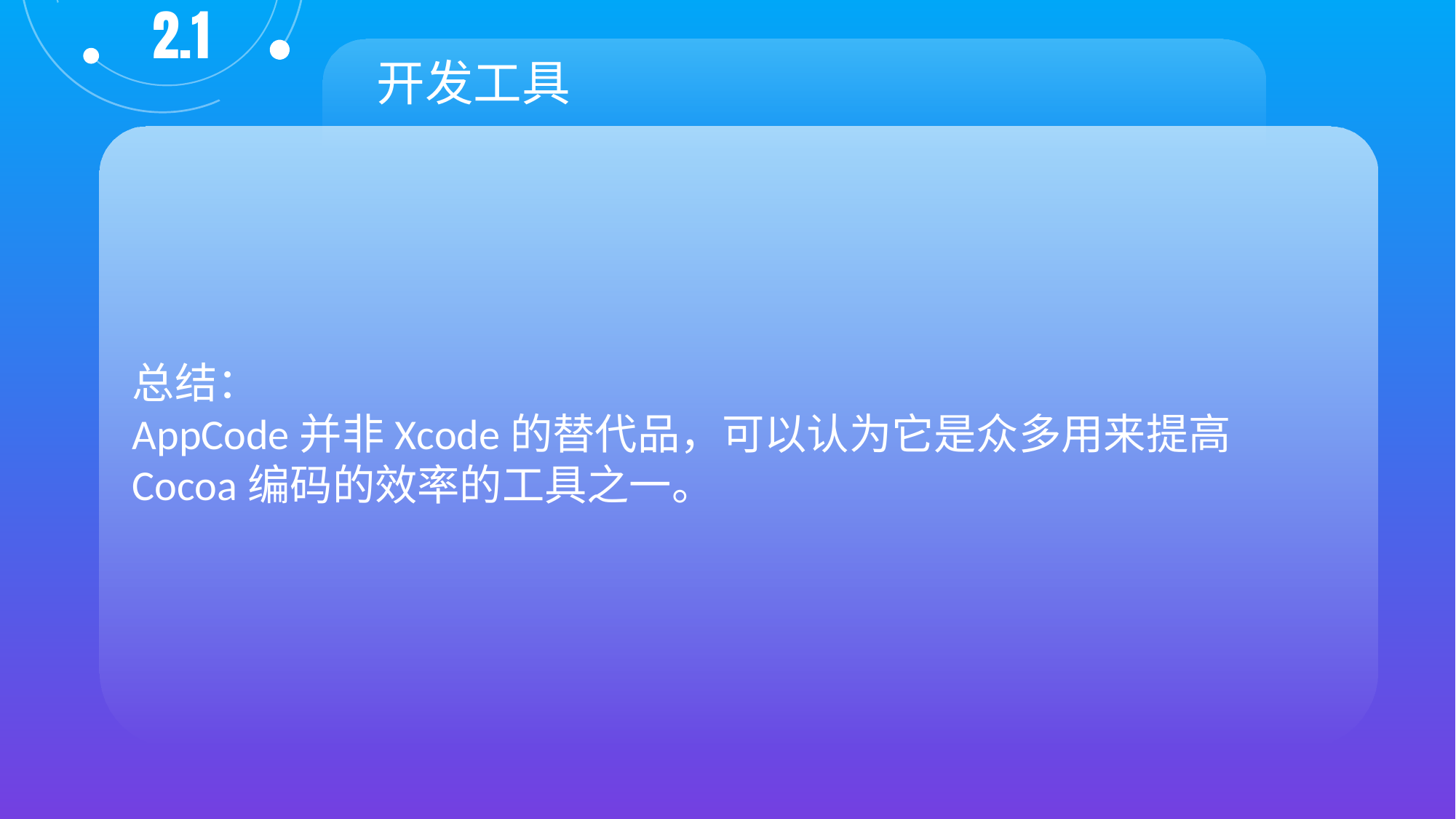

2.1

开发工具
总结：
AppCode并非Xcode的替代品，可以认为它是众多用来提高Cocoa编码的效率的工具之一。